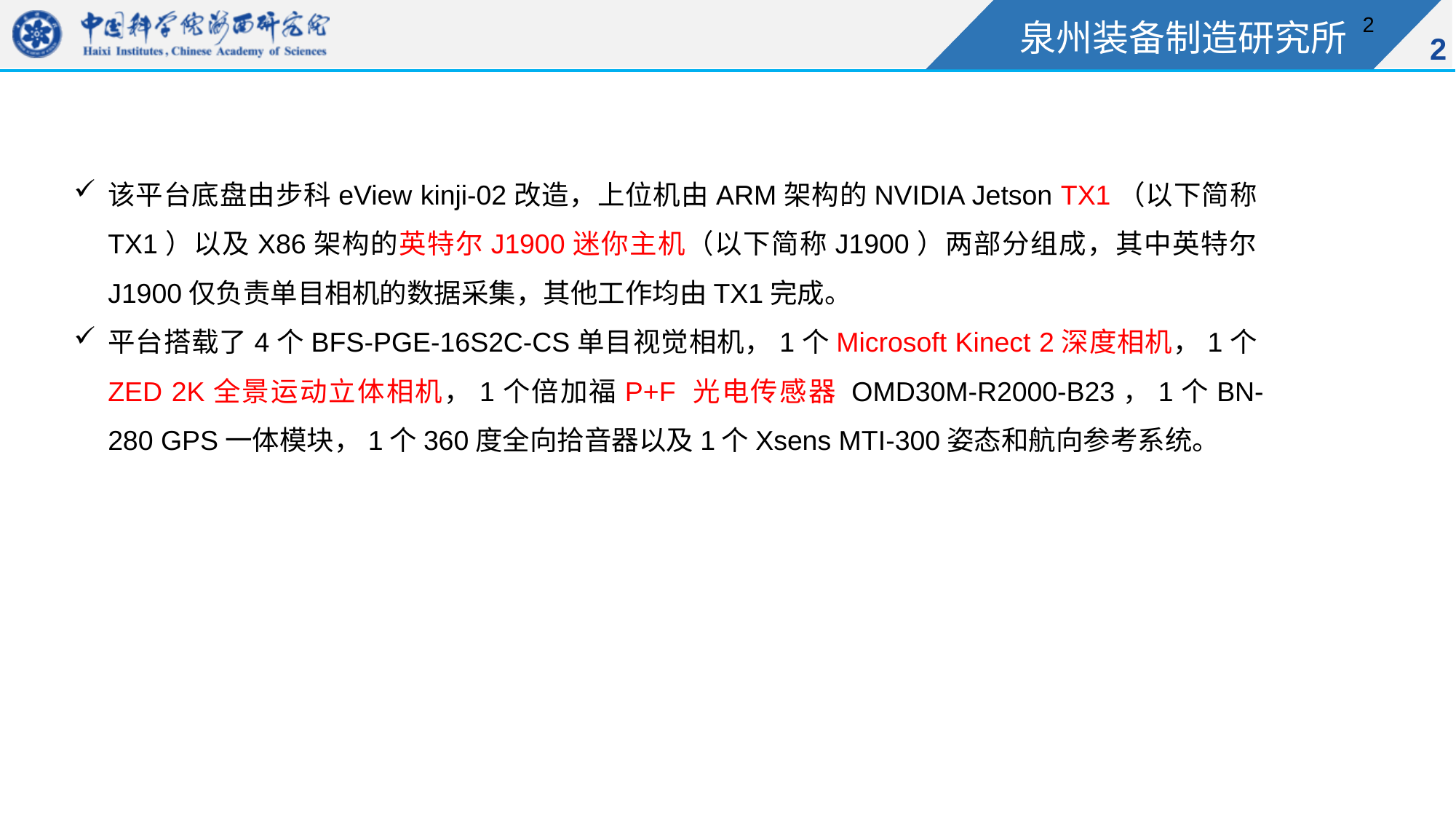

2
该平台底盘由步科eView kinji-02改造，上位机由ARM架构的NVIDIA Jetson TX1（以下简称TX1）以及X86架构的英特尔J1900迷你主机（以下简称J1900）两部分组成，其中英特尔J1900仅负责单目相机的数据采集，其他工作均由TX1完成。
平台搭载了4个BFS-PGE-16S2C-CS单目视觉相机，1个Microsoft Kinect 2深度相机，1个ZED 2K全景运动立体相机，1个倍加福P+F 光电传感器 OMD30M-R2000-B23，1个BN-280 GPS一体模块，1个360度全向拾音器以及1个Xsens MTI-300姿态和航向参考系统。